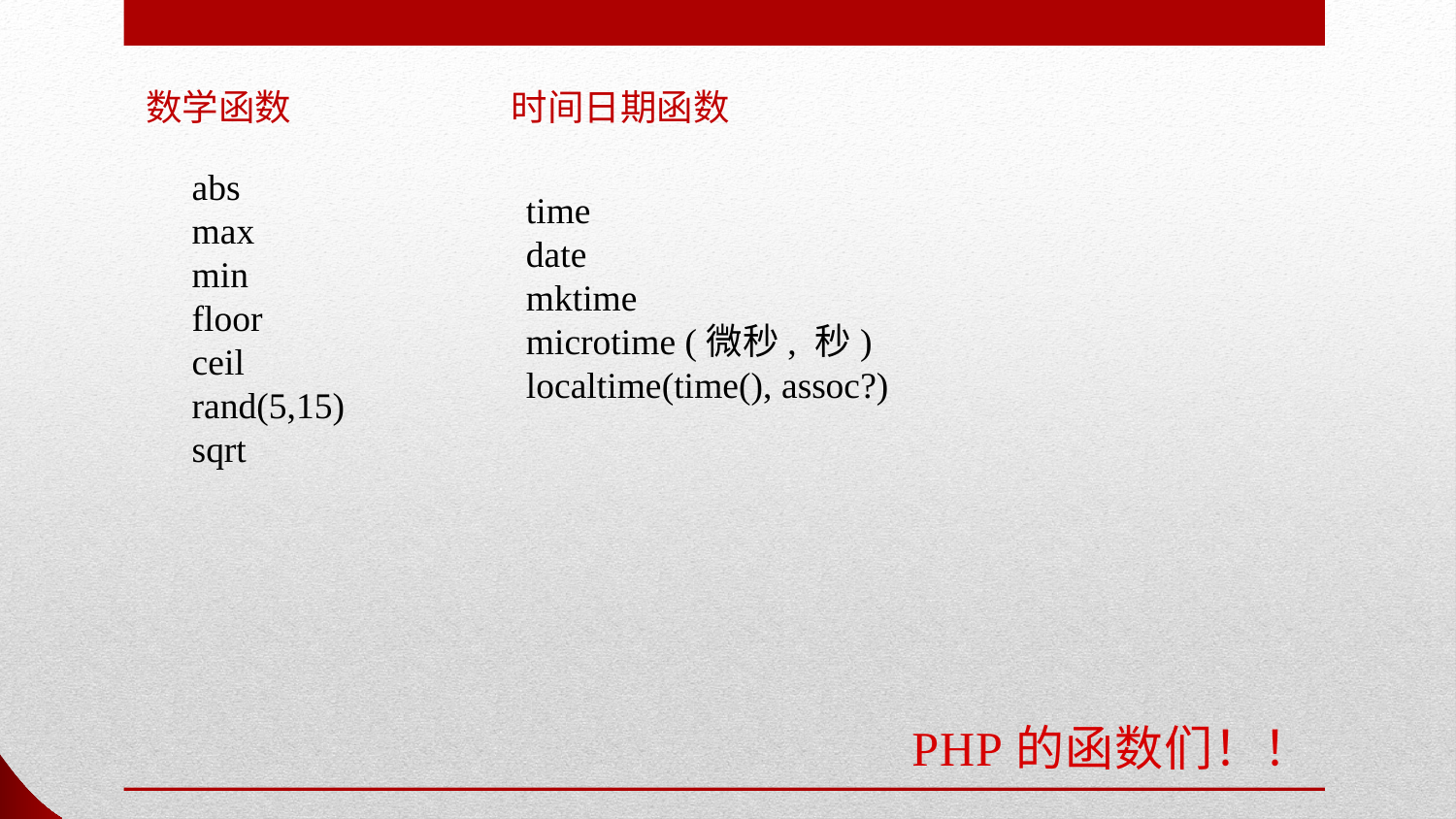

数学函数
时间日期函数
abs
max
min
floor
ceil
rand(5,15)
sqrt
time
date
mktime
microtime (微秒, 秒)
localtime(time(), assoc?)
# PHP的函数们！！